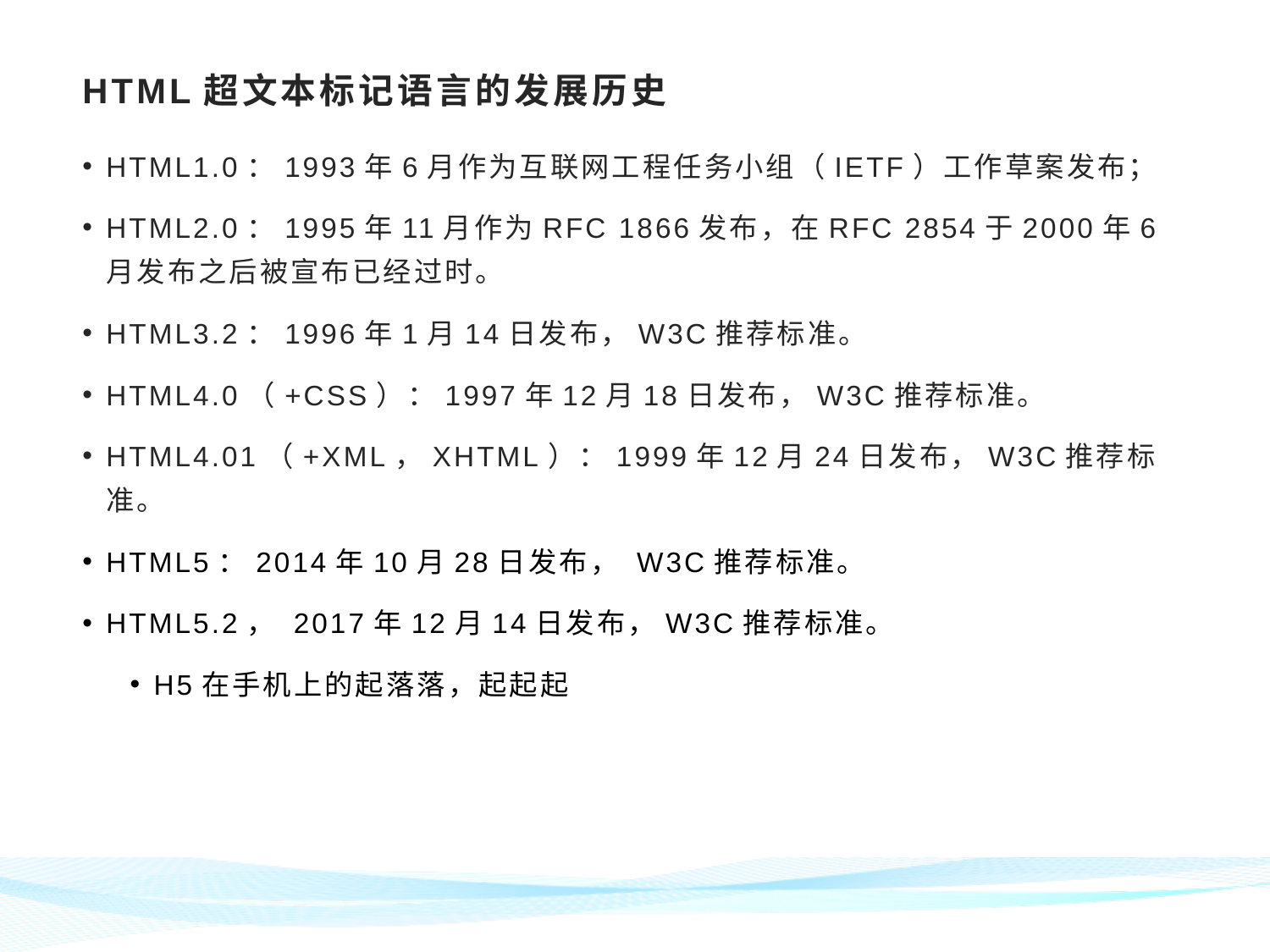

# HTML超文本标记语言的发展历史
HTML1.0：1993年6月作为互联网工程任务小组（IETF）工作草案发布；
HTML2.0：1995年11月作为RFC 1866发布，在RFC 2854于2000年6月发布之后被宣布已经过时。
HTML3.2：1996年1月14日发布，W3C推荐标准。
HTML4.0（+CSS）：1997年12月18日发布，W3C推荐标准。
HTML4.01（+XML，XHTML）：1999年12月24日发布，W3C推荐标准。
HTML5：2014年10月28日发布， W3C推荐标准。
HTML5.2， 2017年12月14日发布，W3C推荐标准。
H5在手机上的起落落，起起起